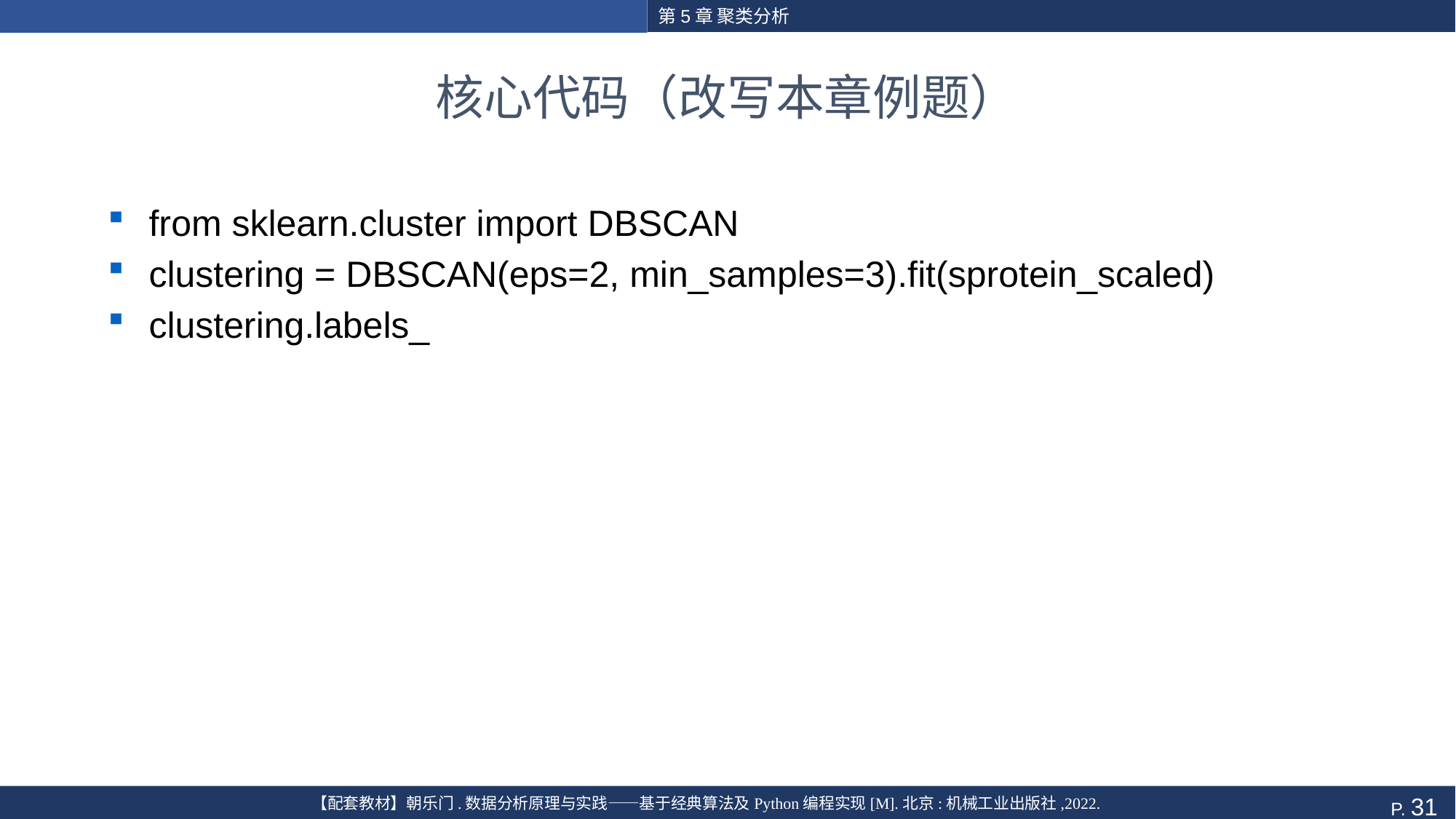

# 核心代码（改写本章例题）
from sklearn.cluster import DBSCAN
clustering = DBSCAN(eps=2, min_samples=3).fit(sprotein_scaled)
clustering.labels_